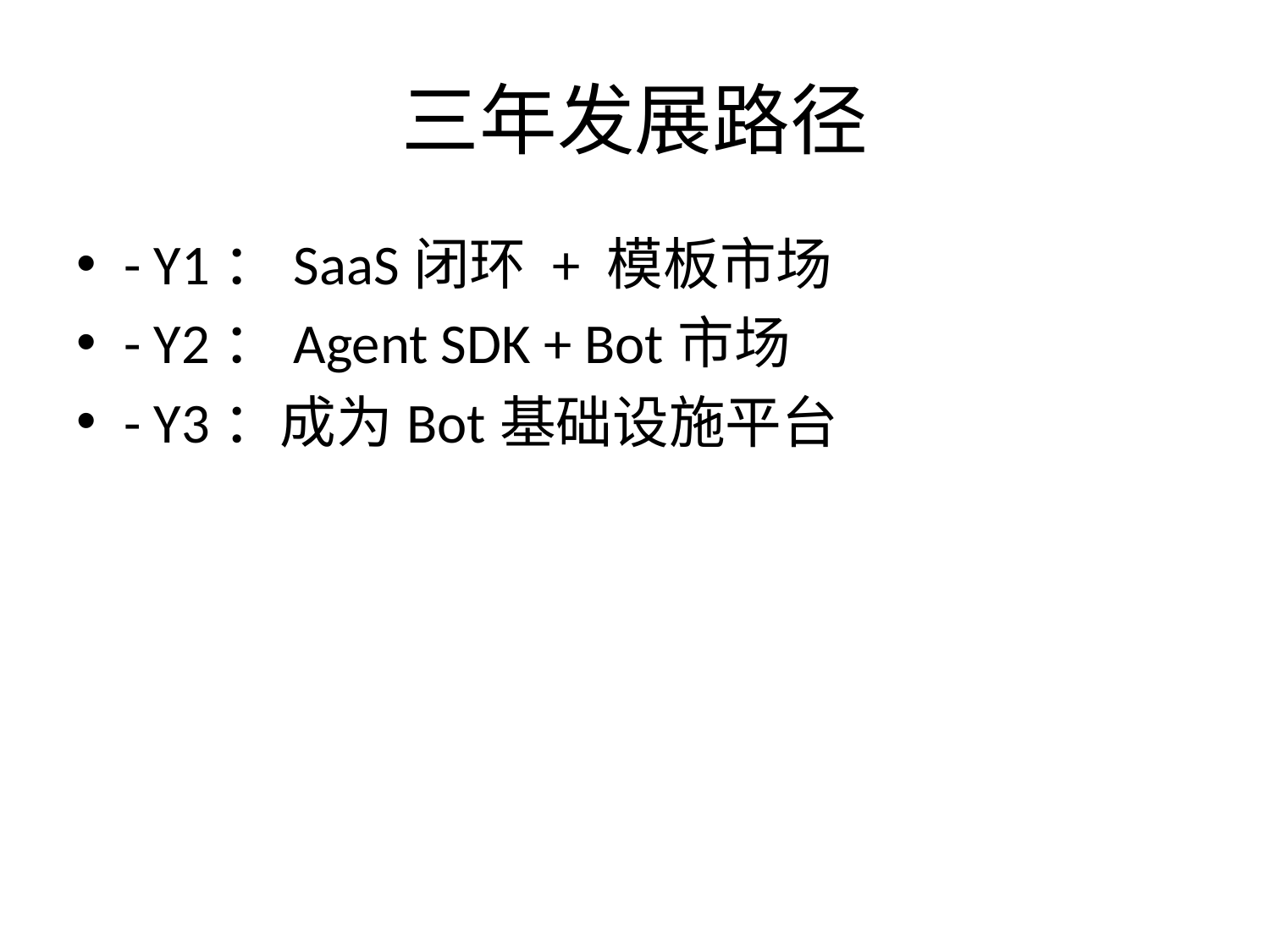

# 三年发展路径
- Y1：SaaS闭环 + 模板市场
- Y2：Agent SDK + Bot市场
- Y3：成为Bot基础设施平台